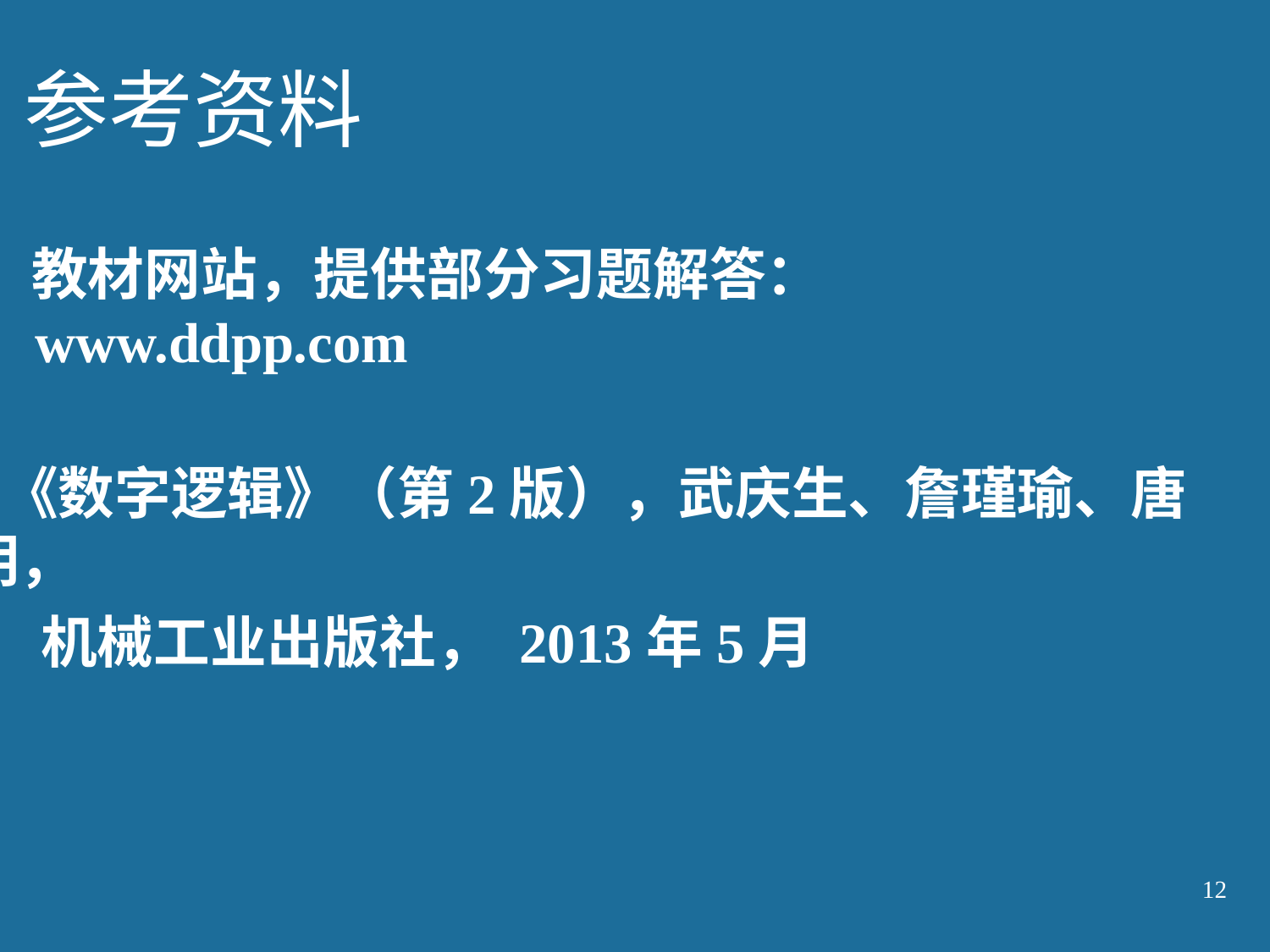

参考资料
  教材网站，提供部分习题解答：
   www.ddpp.com
  《数字逻辑》（第2版），武庆生、詹瑾瑜、唐明，
     机械工业出版社， 2013年5月
12